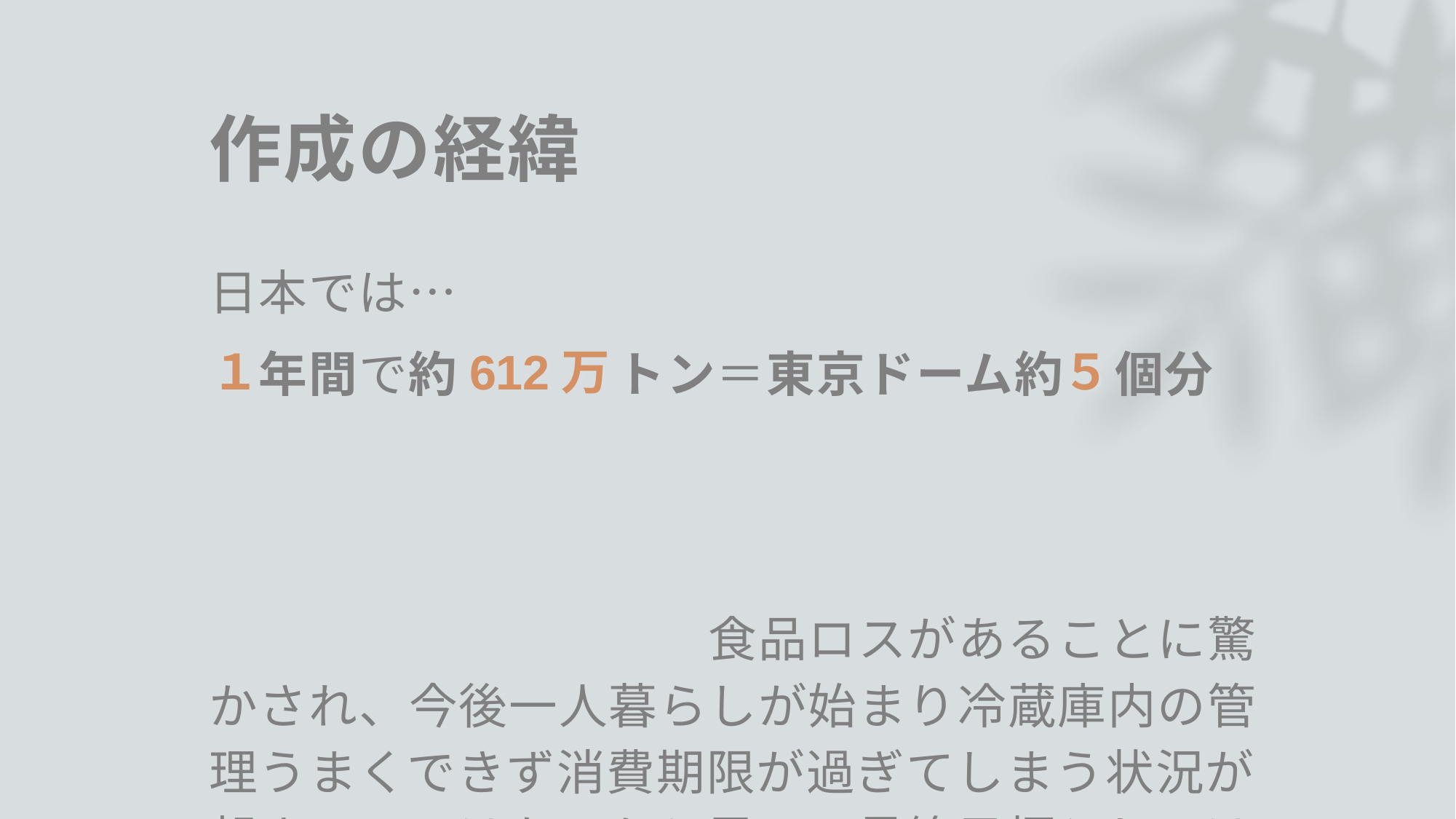

# 作成の経緯
日本では…
１年間で約612万トン＝東京ドーム約５個分　　　　　　　　　　　　　　　　　　　　　　　　　　　　　　　　　　　　　　　　　　　　　　　　　　　　　　　　　　　　　　　　　　　　　　　　　食品ロスがあることに驚かされ、今後一人暮らしが始まり冷蔵庫内の管理うまくできず消費期限が過ぎてしまう状況が起きるのではないかと思い、最終目標としては　食品ロス削減アプリの作成に至りました。
612万
５
１